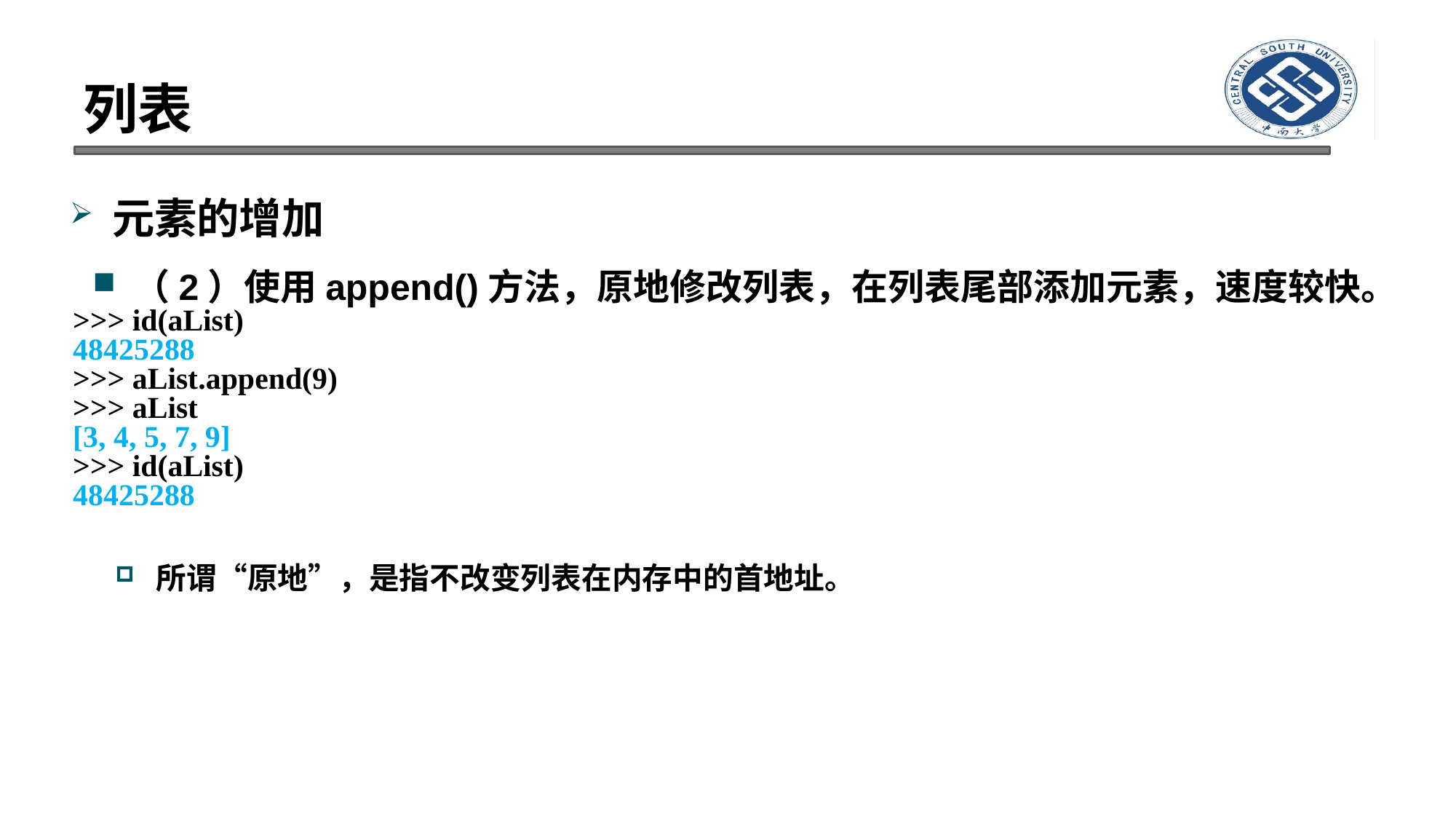

# 列表
元素的增加
（2）使用append()方法，原地修改列表，在列表尾部添加元素，速度较快。
>>> id(aList)
48425288
>>> aList.append(9)
>>> aList
[3, 4, 5, 7, 9]
>>> id(aList)
48425288

所谓“原地”，是指不改变列表在内存中的首地址。